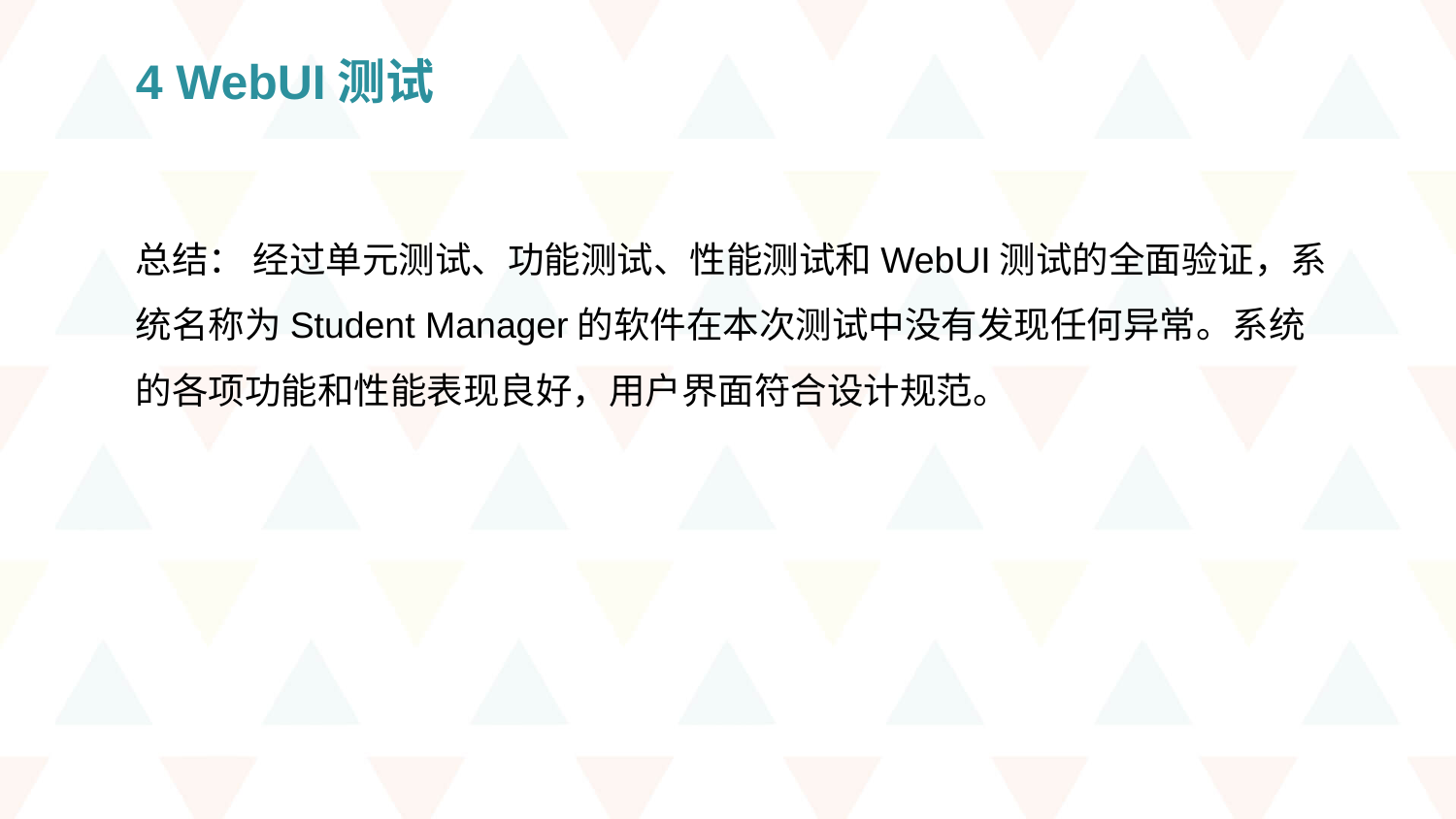

4 WebUI测试
总结： 经过单元测试、功能测试、性能测试和WebUI测试的全面验证，系统名称为Student Manager的软件在本次测试中没有发现任何异常。系统的各项功能和性能表现良好，用户界面符合设计规范。